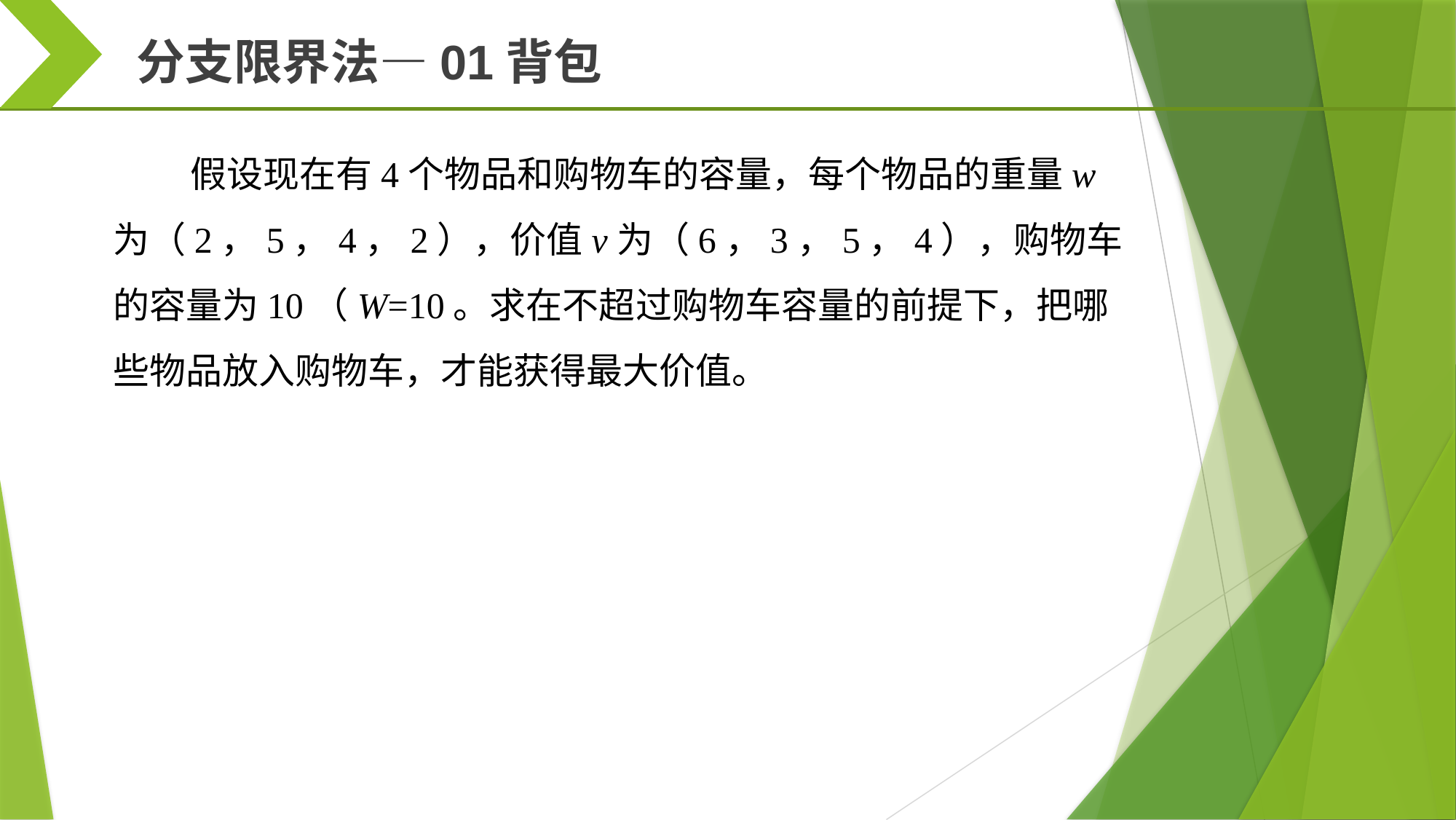

分支限界法—01背包
假设现在有4个物品和购物车的容量，每个物品的重量w为（2，5，4，2），价值v为（6，3，5，4），购物车的容量为10（W=10。求在不超过购物车容量的前提下，把哪些物品放入购物车，才能获得最大价值。